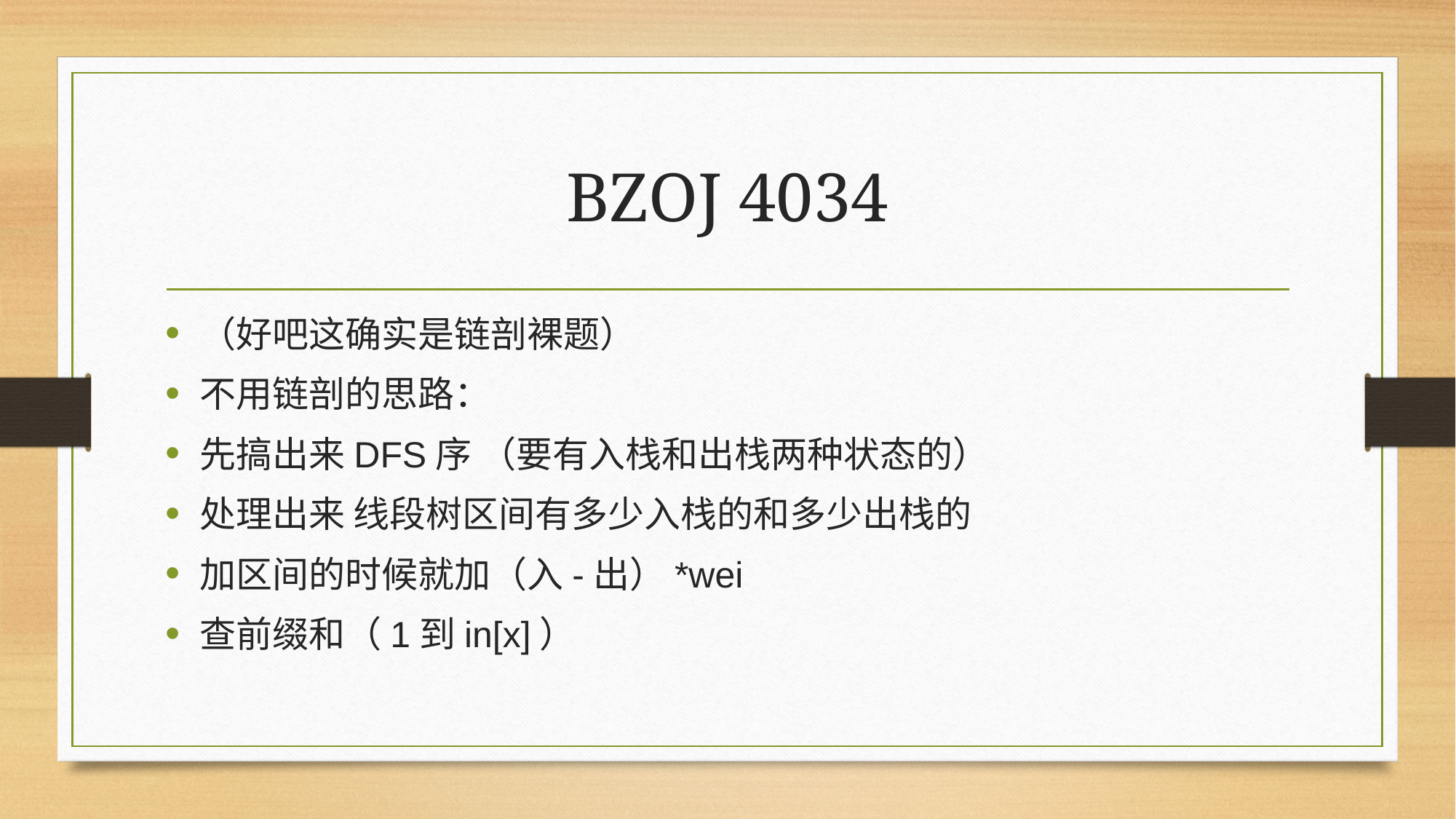

# BZOJ 4034
（好吧这确实是链剖裸题）
不用链剖的思路：
先搞出来DFS序 （要有入栈和出栈两种状态的）
处理出来 线段树区间有多少入栈的和多少出栈的
加区间的时候就加（入-出）*wei
查前缀和（1到in[x]）